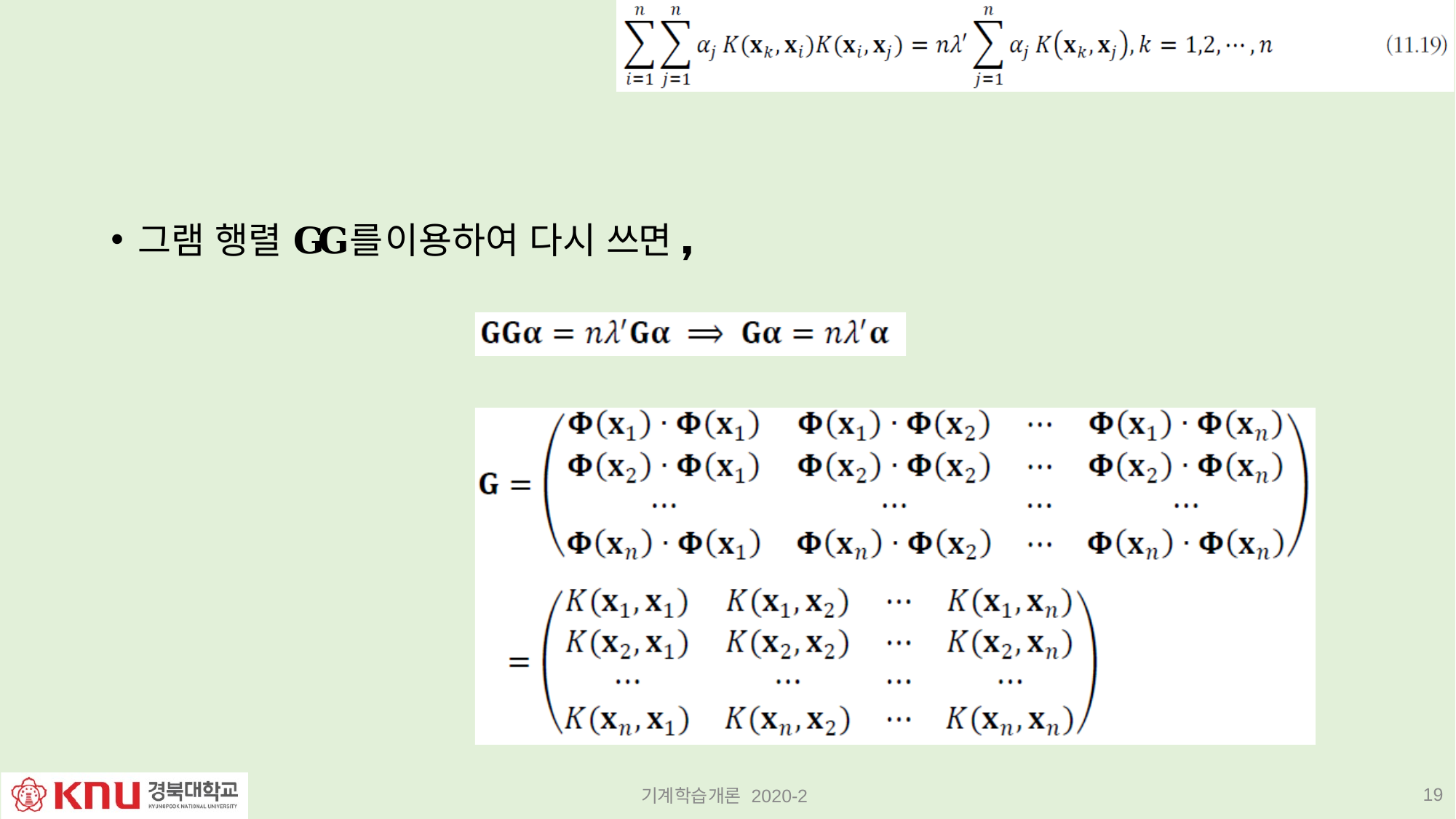

그램 행렬 𝐆𝐆를 이용하여 다시 쓰면,

19
기계학습개론 2020-2